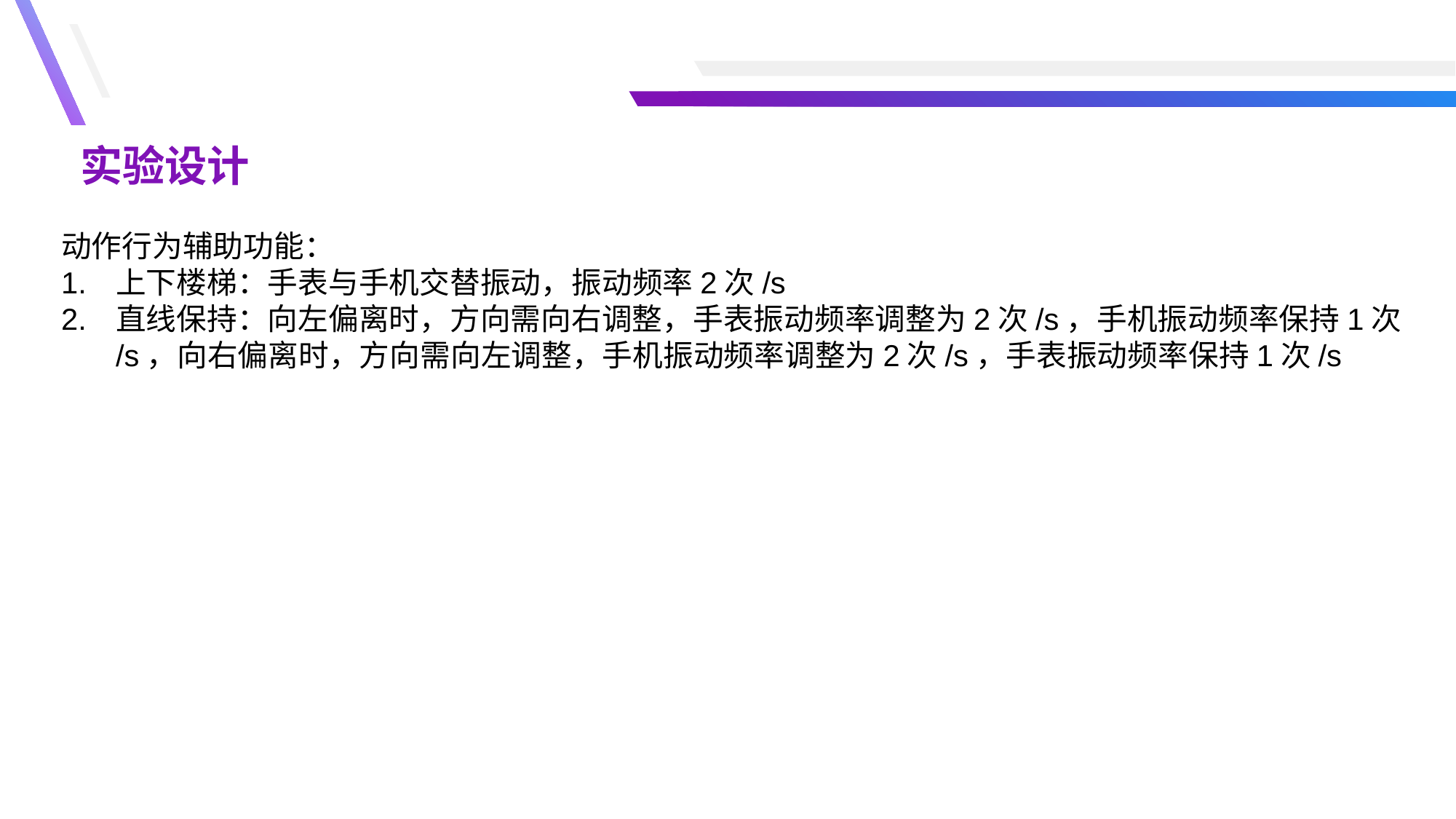

实验设计
动作行为辅助功能：
上下楼梯：手表与手机交替振动，振动频率2次/s
直线保持：向左偏离时，方向需向右调整，手表振动频率调整为2次/s，手机振动频率保持1次/s，向右偏离时，方向需向左调整，手机振动频率调整为2次/s，手表振动频率保持1次/s